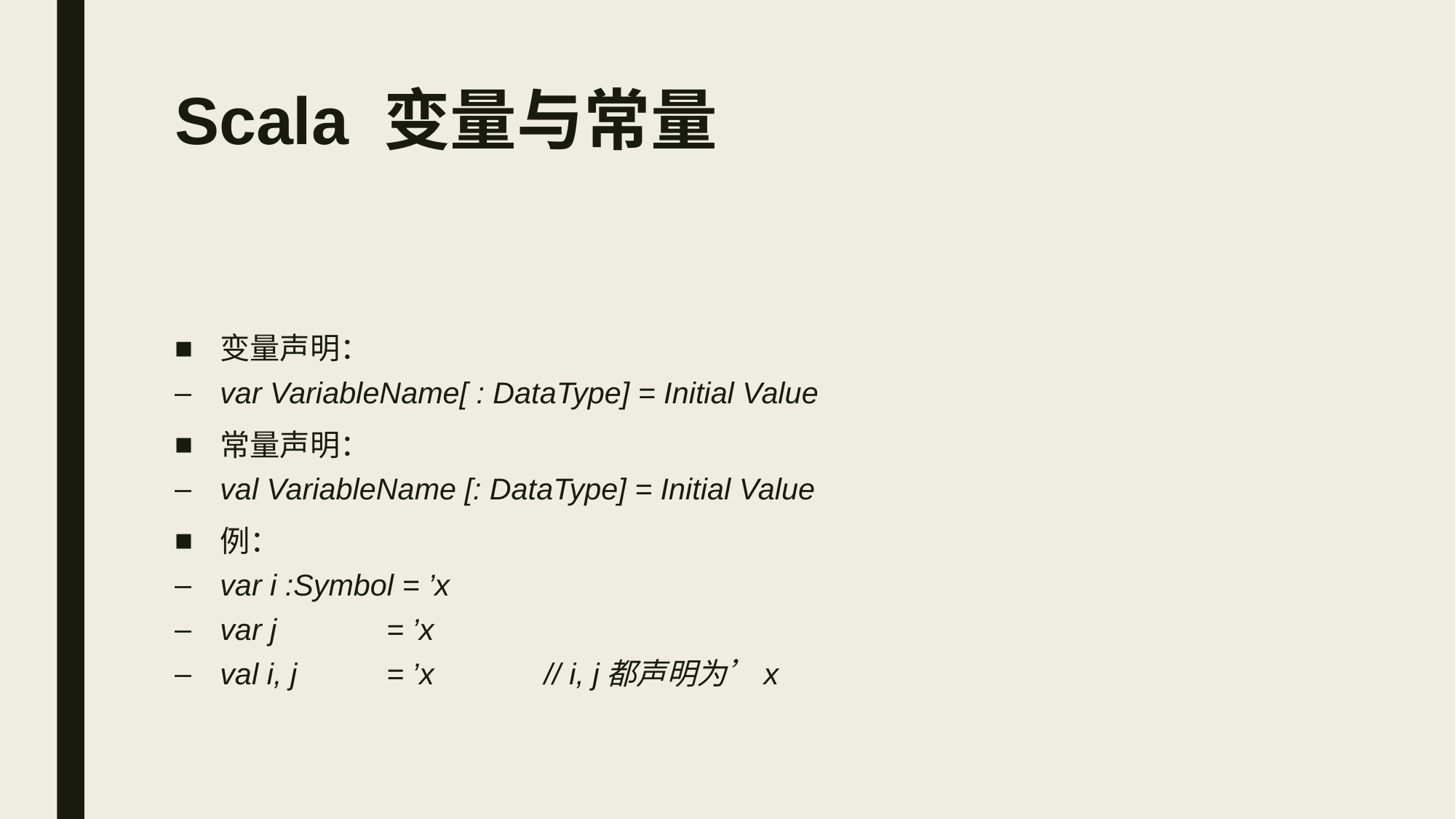

# Scala 变量与常量

变量声明：
var VariableName[ : DataType] = Initial Value
常量声明：
val VariableName [: DataType] = Initial Value
例：
var i :Symbol = ’x
var j 	       = ’x
val i, j 	       = ’x 	// i, j都声明为’x